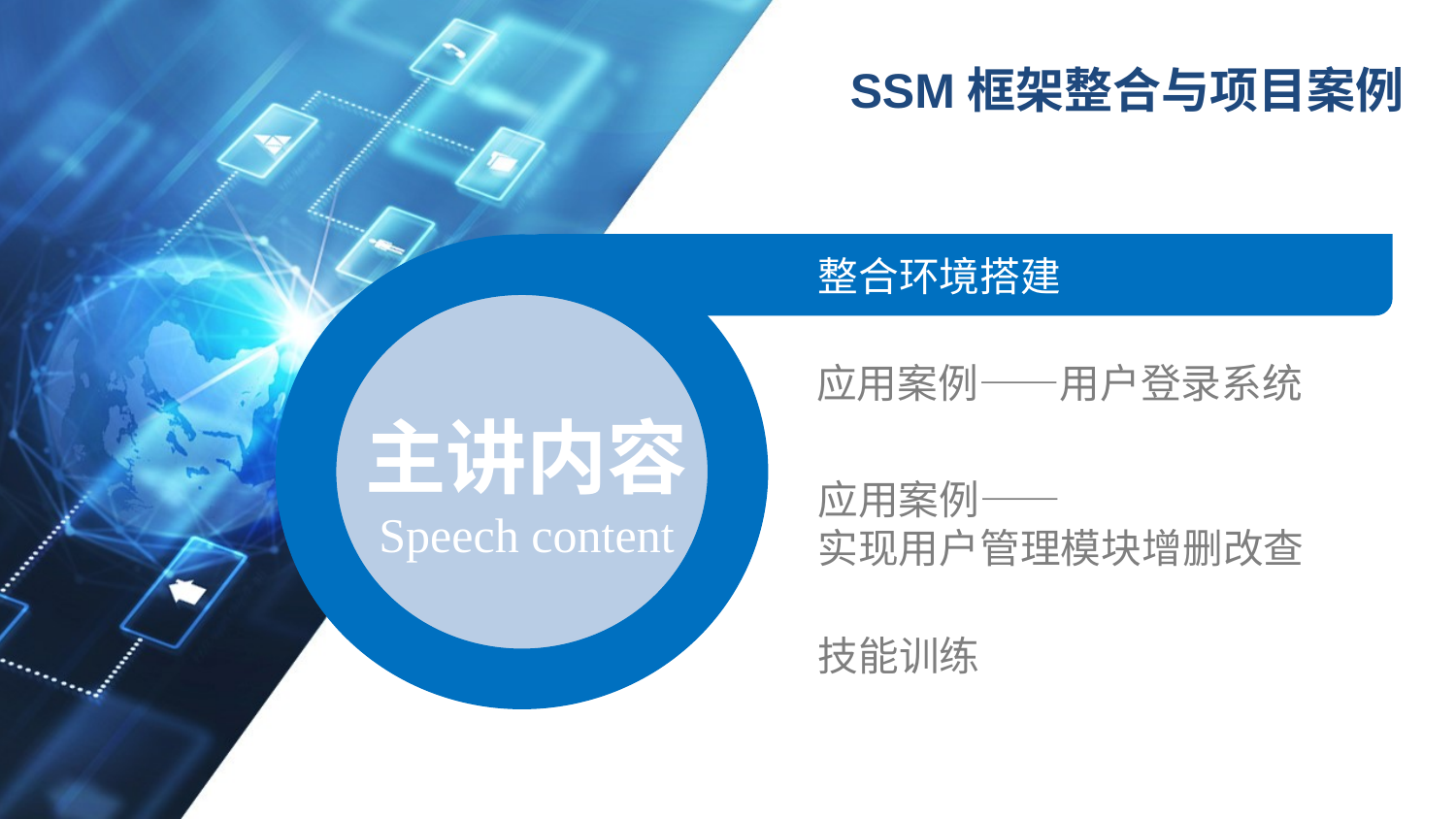

# SSM框架整合与项目案例

整合环境搭建

主讲内容
Speech content
应用案例——用户登录系统
应用案例——
实现用户管理模块增删改查
技能训练